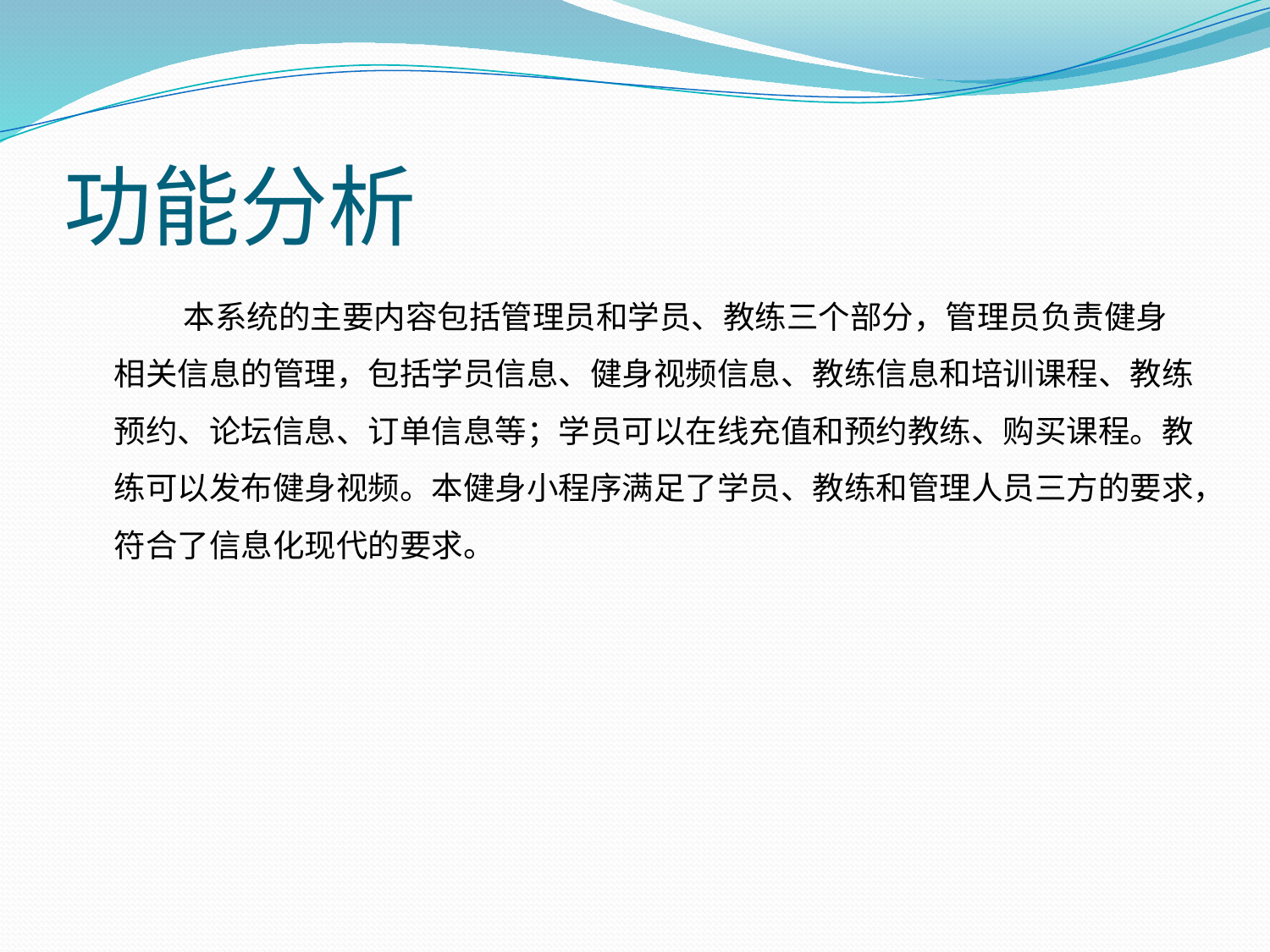

# 功能分析
　          本系统的主要内容包括管理员和学员、教练三个部分，管理员负责健身相关信息的管理，包括学员信息、健身视频信息、教练信息和培训课程、教练预约、论坛信息、订单信息等；学员可以在线充值和预约教练、购买课程。教练可以发布健身视频。本健身小程序满足了学员、教练和管理人员三方的要求，符合了信息化现代的要求。